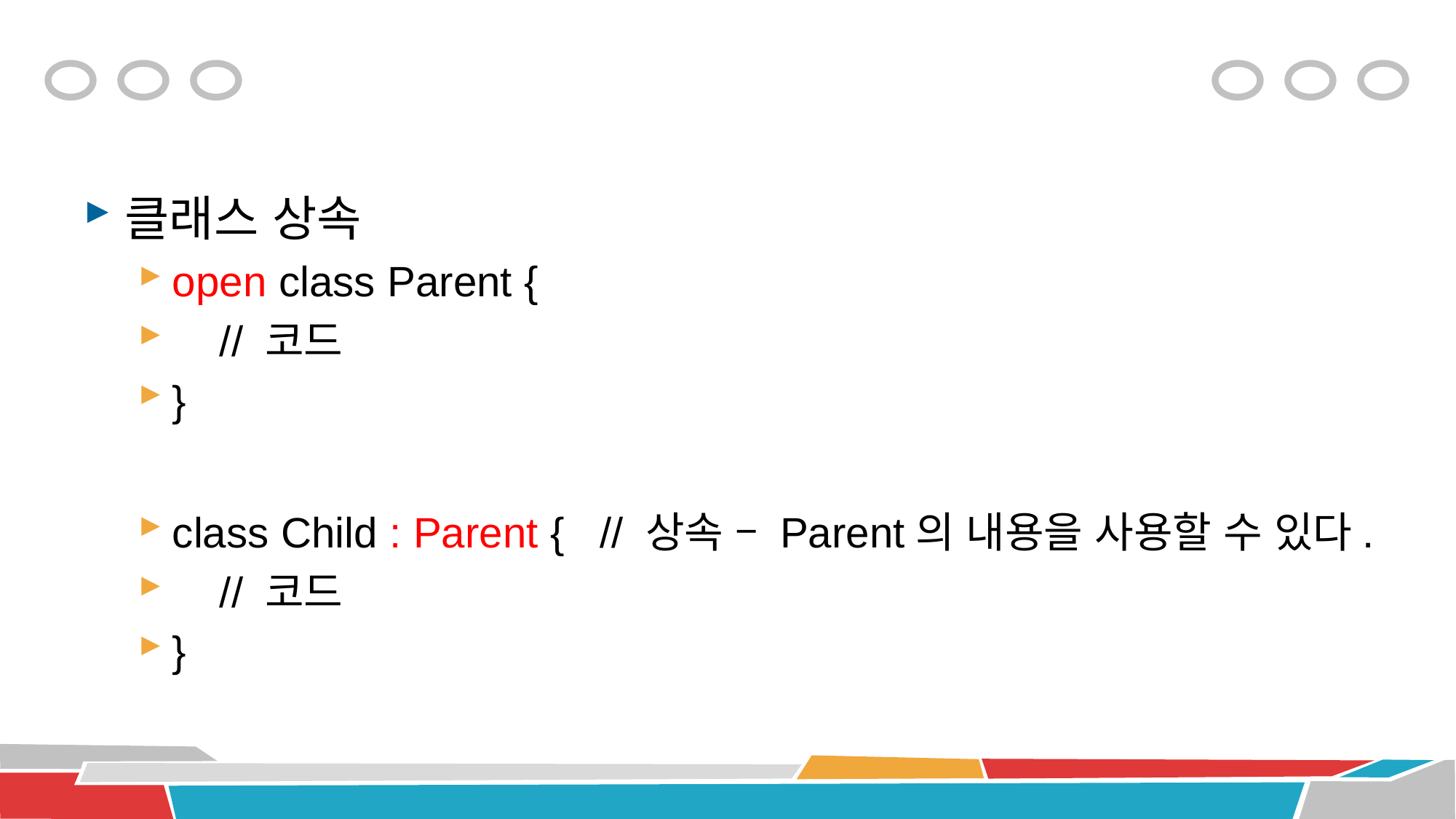

#
클래스 상속
open class Parent {
    // 코드
}

class Child : Parent {   // 상속 – Parent의 내용을 사용할 수 있다.
    // 코드
}